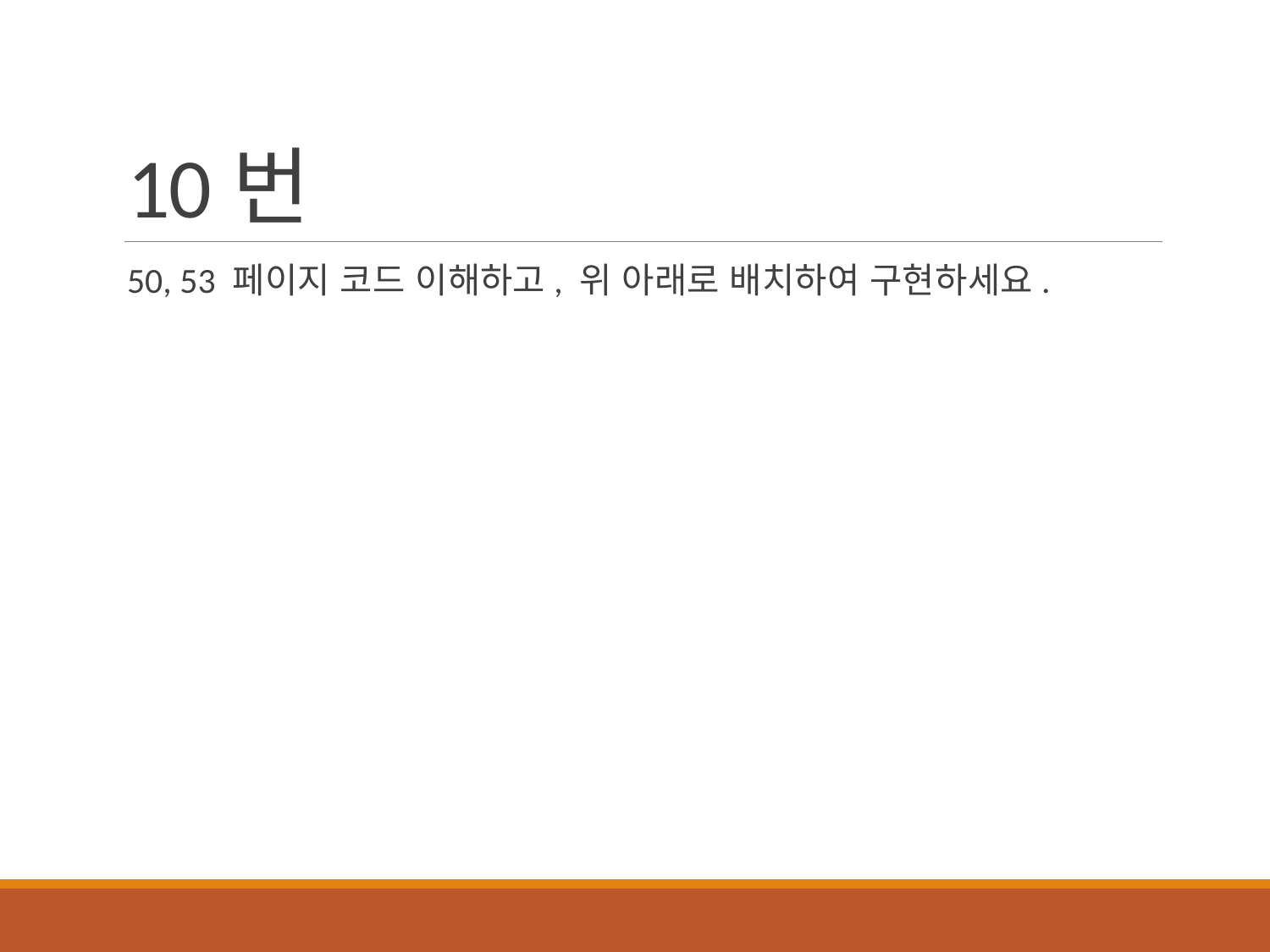

# 10번
50, 53 페이지 코드 이해하고, 위 아래로 배치하여 구현하세요.